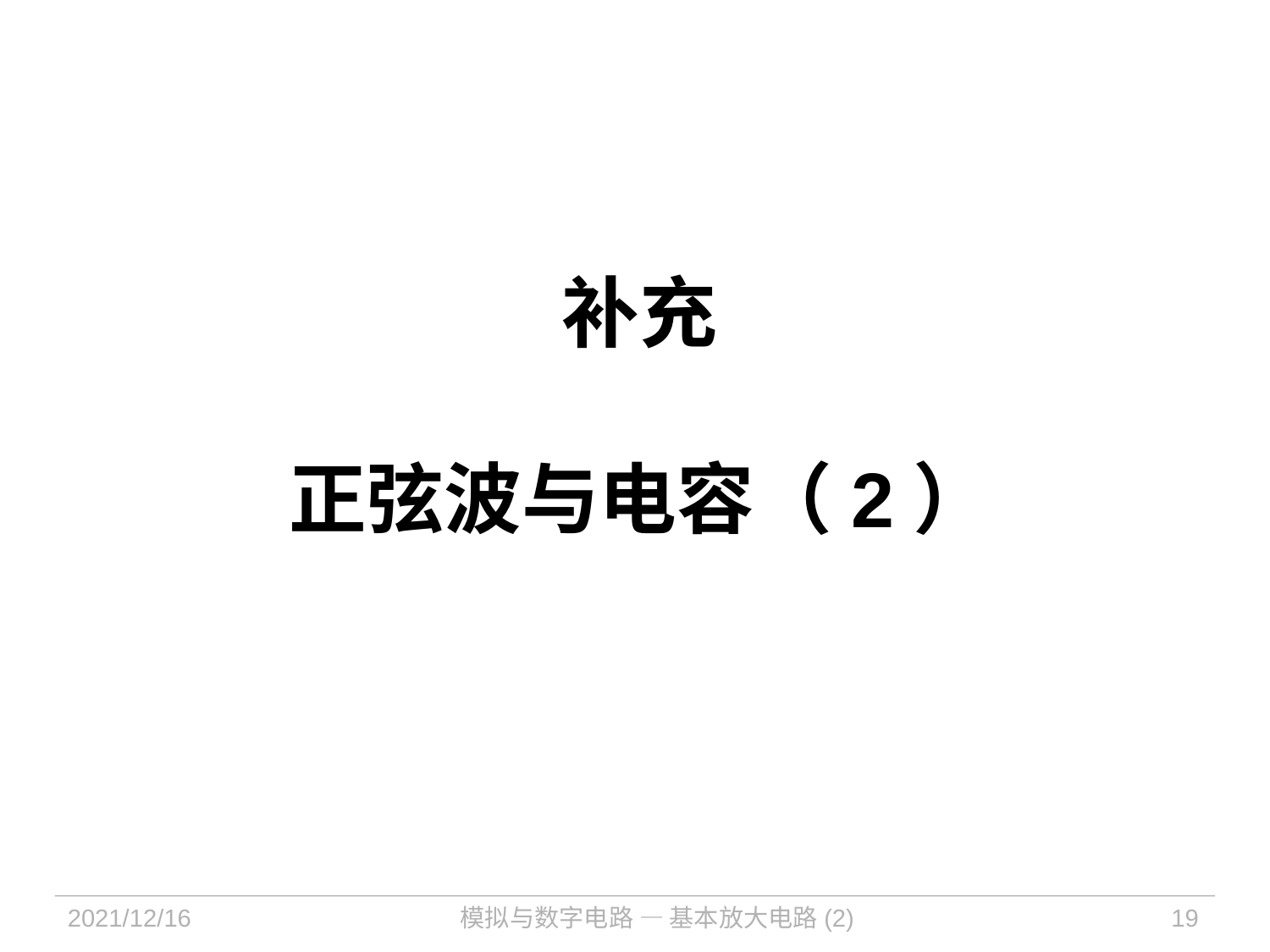

# 补充 正弦波与电容（2）
2021/12/16
模拟与数字电路 — 基本放大电路(2)
19